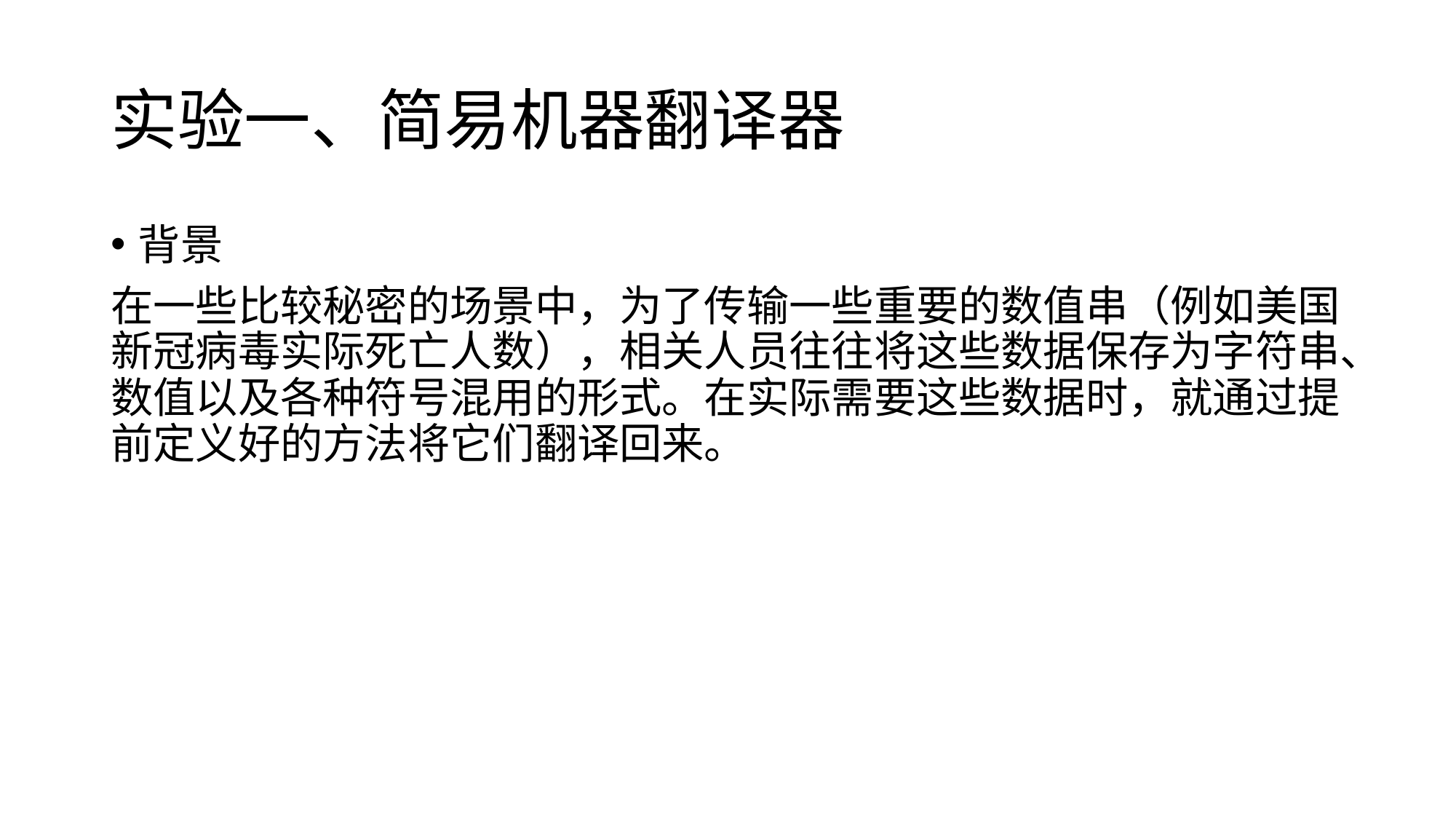

# 实验一、简易机器翻译器
背景
在一些比较秘密的场景中，为了传输一些重要的数值串（例如美国新冠病毒实际死亡人数），相关人员往往将这些数据保存为字符串、数值以及各种符号混用的形式。在实际需要这些数据时，就通过提前定义好的方法将它们翻译回来。